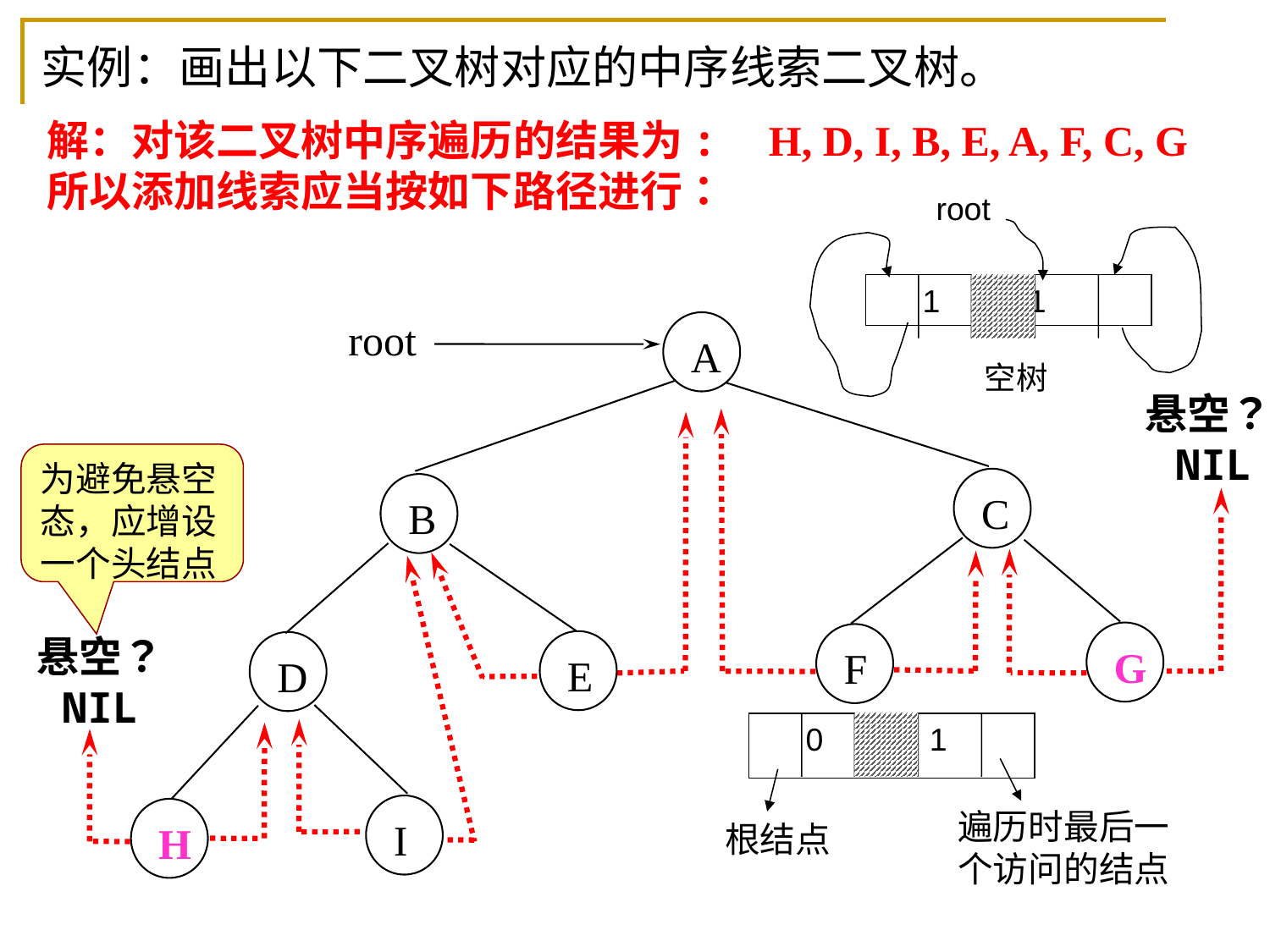

# 实例：画出以下二叉树对应的中序线索二叉树。
解：对该二叉树中序遍历的结果为:  H, D, I, B, E, A, F, C, G
所以添加线索应当按如下路径进行：
root

     1          1

空树
root

A

C

B

G

F

E

D

I

H
悬空？
NIL

为避免悬空态，应增设一个头结点

悬空？
NIL
     0            1

遍历时最后一个访问的结点
根结点